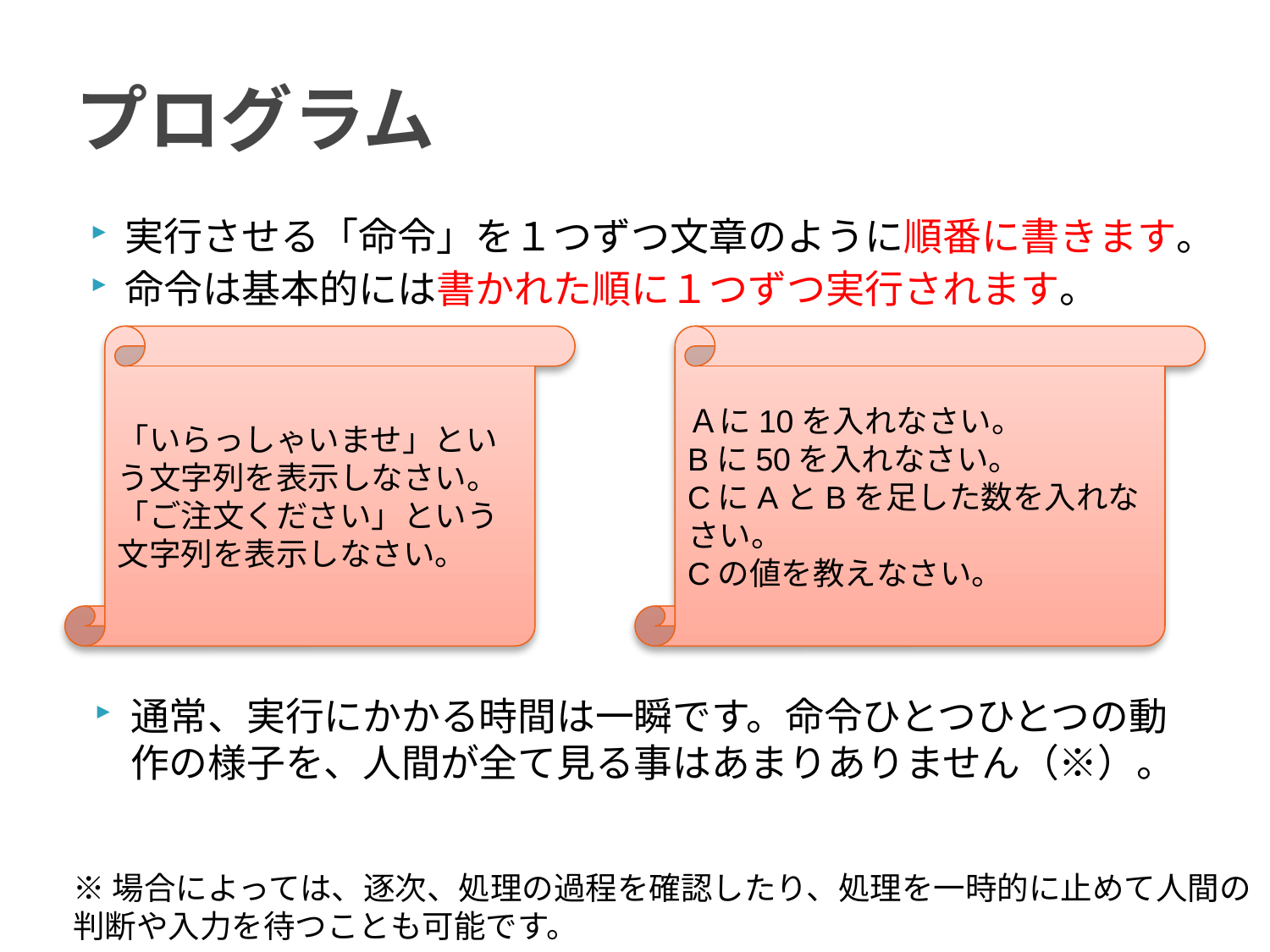

# プログラム
実行させる「命令」を１つずつ文章のように順番に書きます。
命令は基本的には書かれた順に１つずつ実行されます。
「いらっしゃいませ」という文字列を表示しなさい。
「ご注文ください」という文字列を表示しなさい。
Ａに10を入れなさい。
Bに50を入れなさい。
CにAとBを足した数を入れなさい。
Cの値を教えなさい。
通常、実行にかかる時間は一瞬です。命令ひとつひとつの動作の様子を、人間が全て見る事はあまりありません（※）。
※場合によっては、逐次、処理の過程を確認したり、処理を一時的に止めて人間の
判断や入力を待つことも可能です。